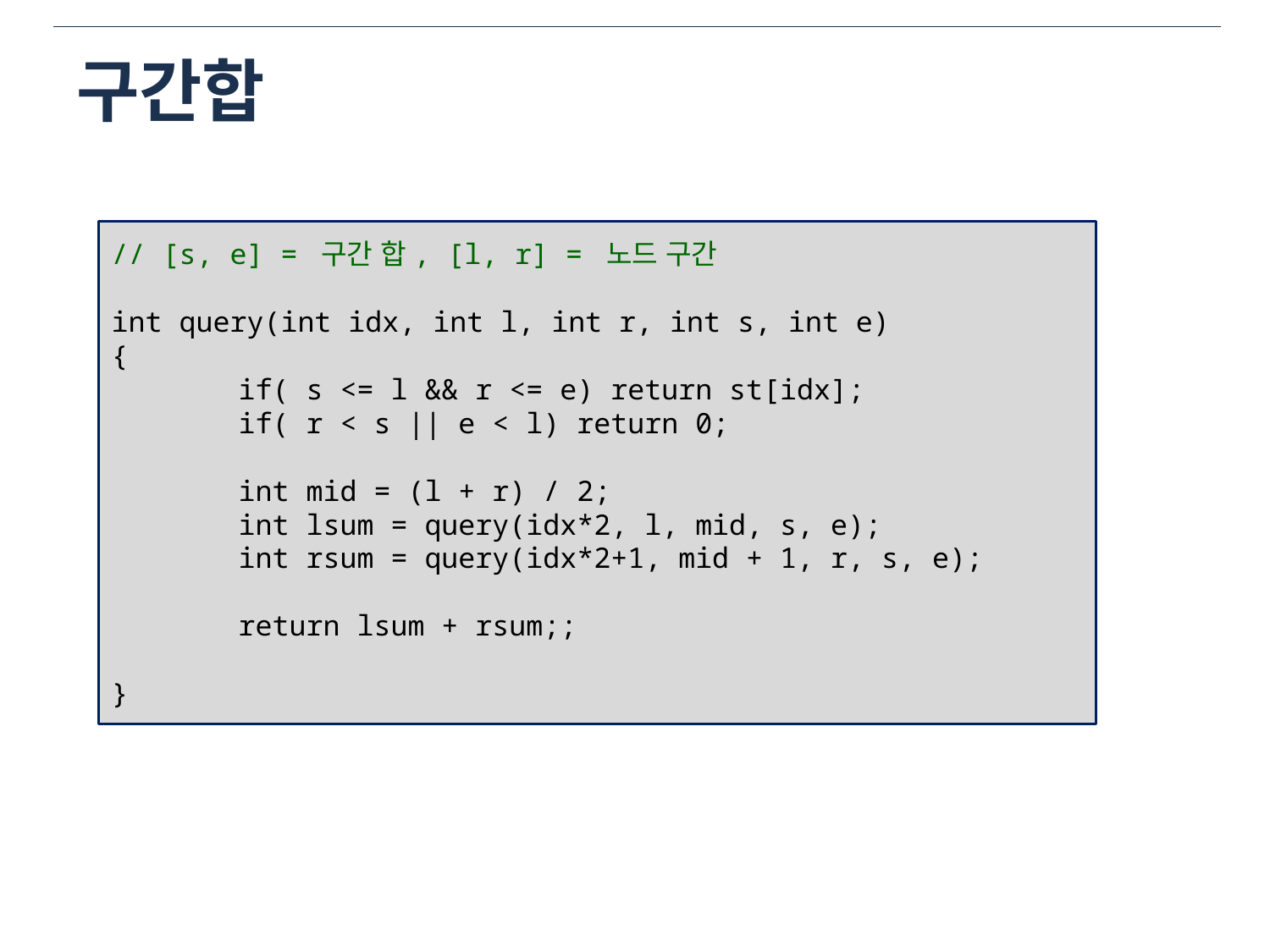

# 구간합
// [s, e] = 구간 합, [l, r] = 노드 구간

int query(int idx, int l, int r, int s, int e)
{
	if( s <= l && r <= e) return st[idx];
	if( r < s || e < l) return 0;

	int mid = (l + r) / 2;
	int lsum = query(idx*2, l, mid, s, e);
	int rsum = query(idx*2+1, mid + 1, r, s, e);

	return lsum + rsum;;

}